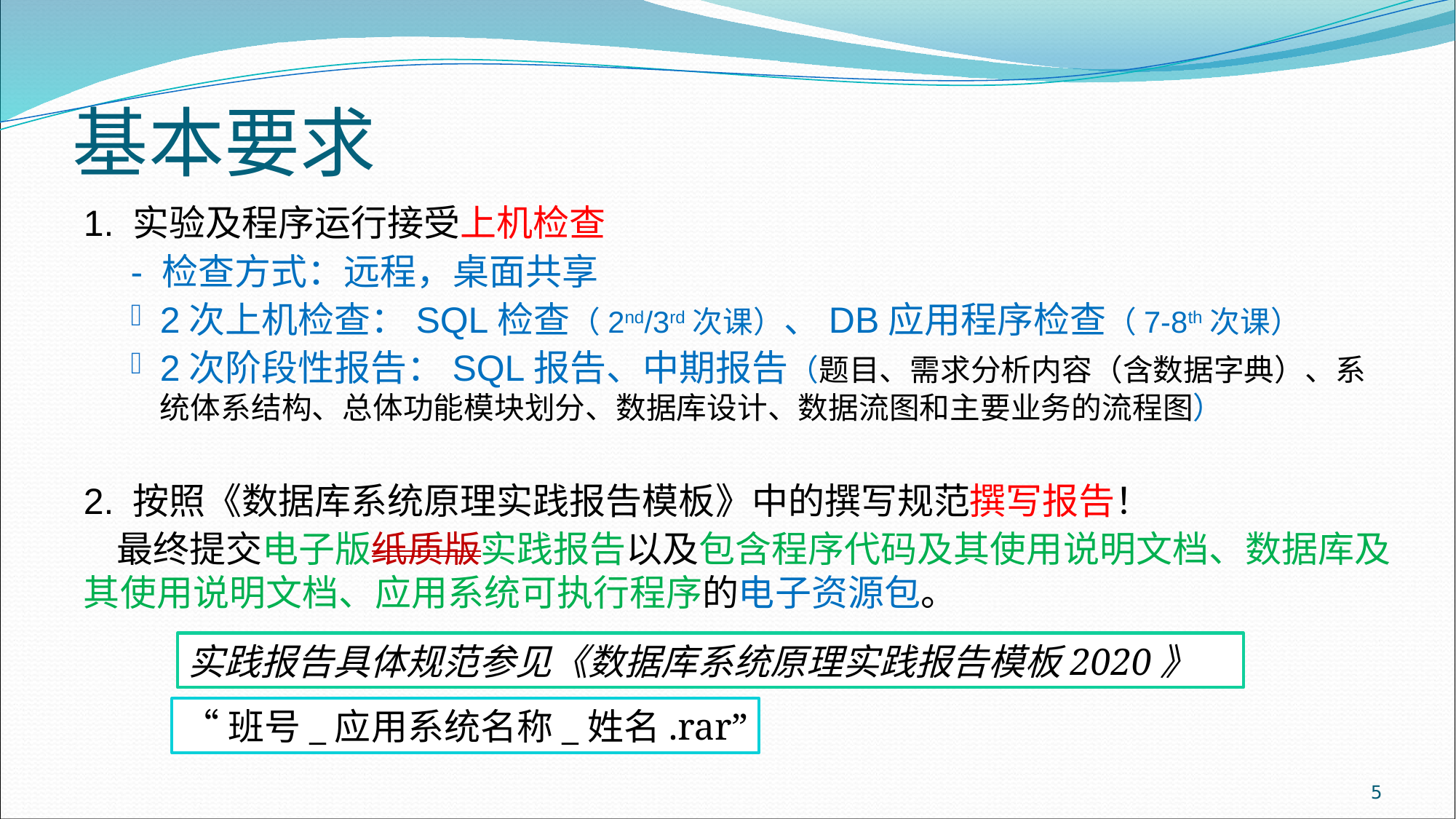

# 基本要求
1. 实验及程序运行接受上机检查
- 检查方式：远程，桌面共享
2次上机检查：SQL检查（2nd/3rd次课）、DB应用程序检查（7-8th次课）
2次阶段性报告：SQL报告、中期报告（题目、需求分析内容（含数据字典）、系统体系结构、总体功能模块划分、数据库设计、数据流图和主要业务的流程图）

2. 按照《数据库系统原理实践报告模板》中的撰写规范撰写报告！
   最终提交电子版纸质版实践报告以及包含程序代码及其使用说明文档、数据库及其使用说明文档、应用系统可执行程序的电子资源包。
实践报告具体规范参见《数据库系统原理实践报告模板2020》
“班号_应用系统名称_姓名.rar”
5